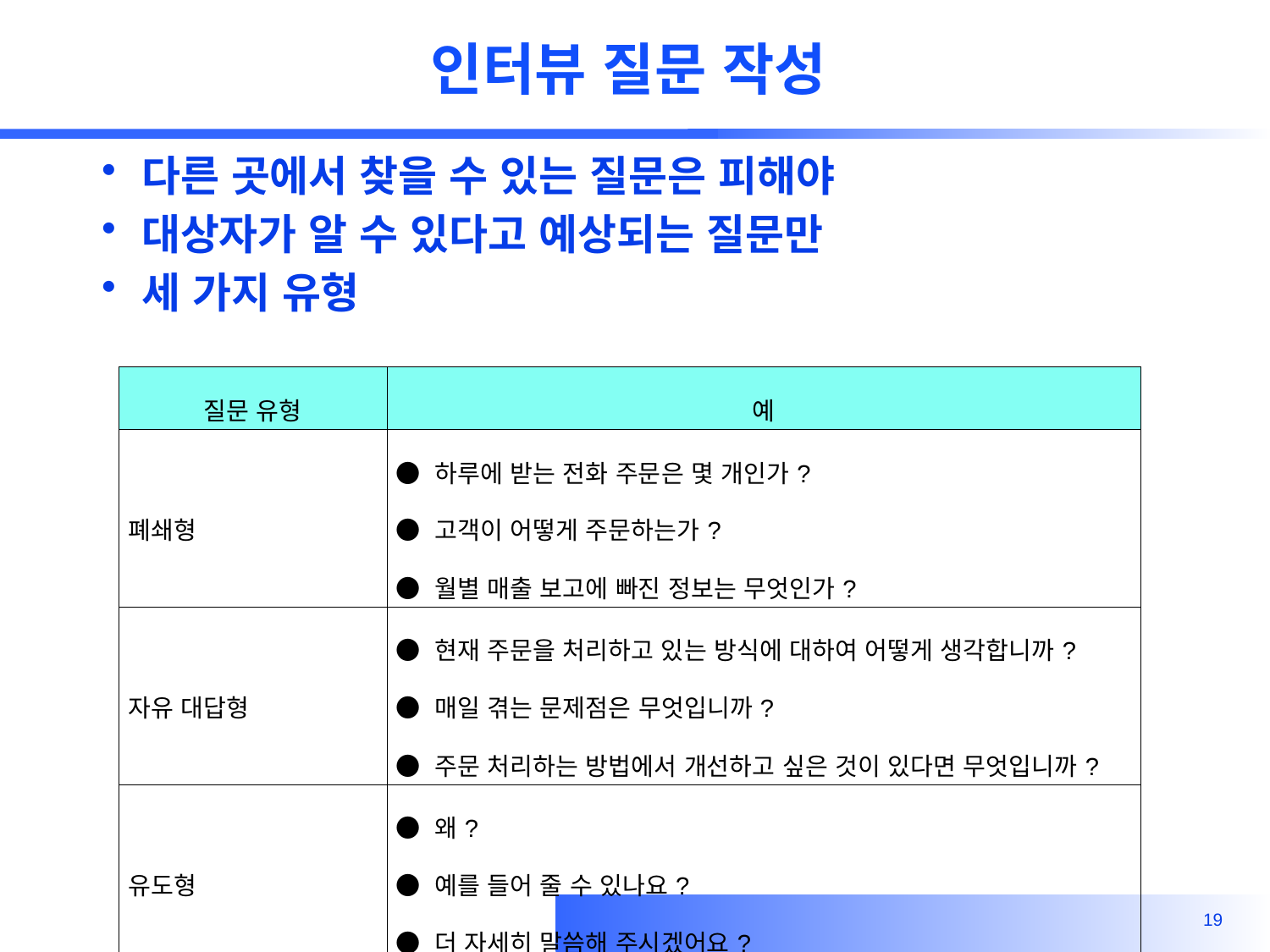

# 인터뷰 질문 작성
다른 곳에서 찾을 수 있는 질문은 피해야
대상자가 알 수 있다고 예상되는 질문만
세 가지 유형
| 질문 유형 | 예 |
| --- | --- |
| 폐쇄형 | ● 하루에 받는 전화 주문은 몇 개인가? ● 고객이 어떻게 주문하는가? ● 월별 매출 보고에 빠진 정보는 무엇인가? |
| 자유 대답형 | ● 현재 주문을 처리하고 있는 방식에 대하여 어떻게 생각합니까? ● 매일 겪는 문제점은 무엇입니까? ● 주문 처리하는 방법에서 개선하고 싶은 것이 있다면 무엇입니까? |
| 유도형 | ● 왜? ● 예를 들어 줄 수 있나요? ● 더 자세히 말씀해 주시겠어요? |